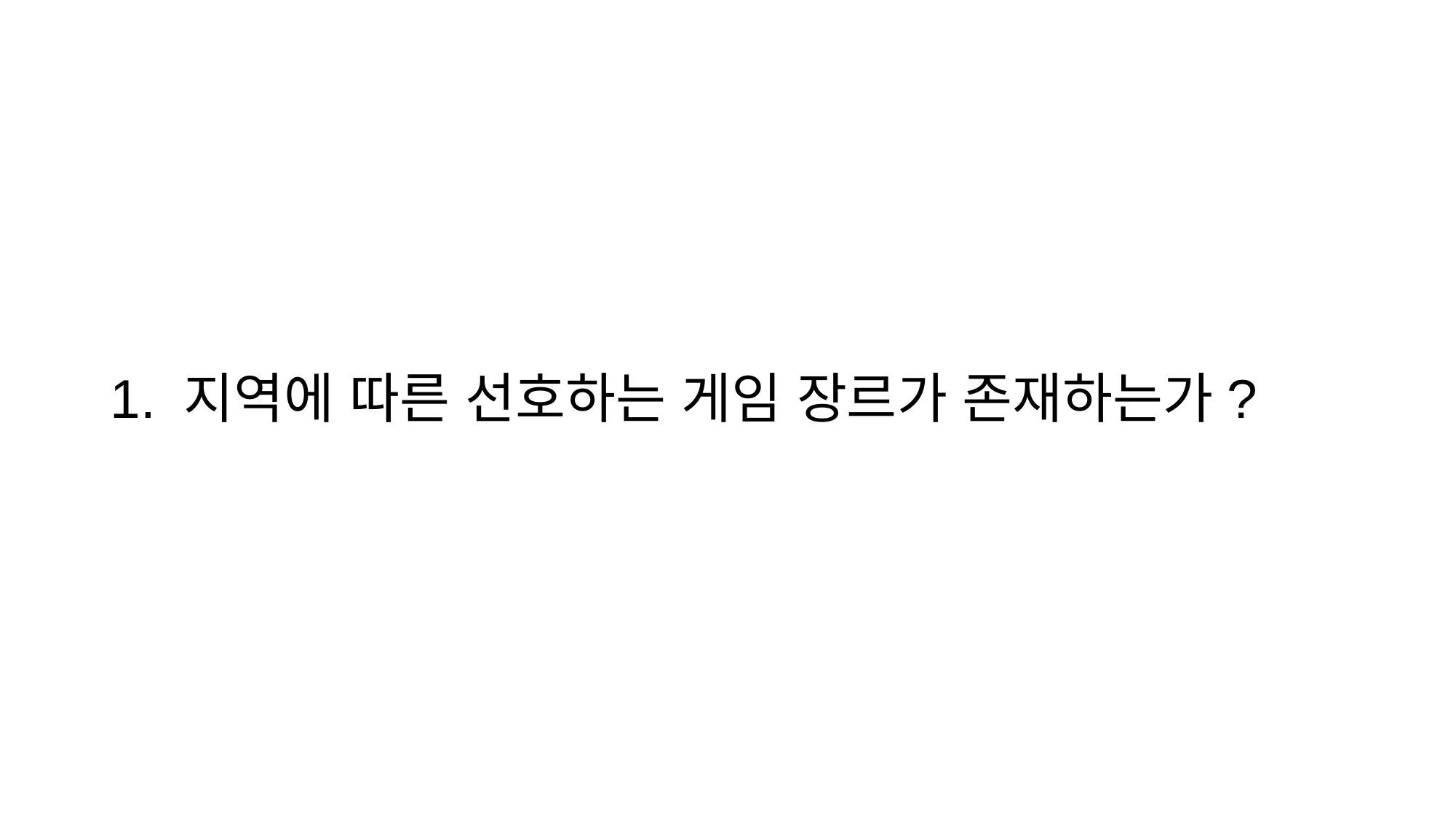

# 1. 지역에 따른 선호하는 게임 장르가 존재하는가?